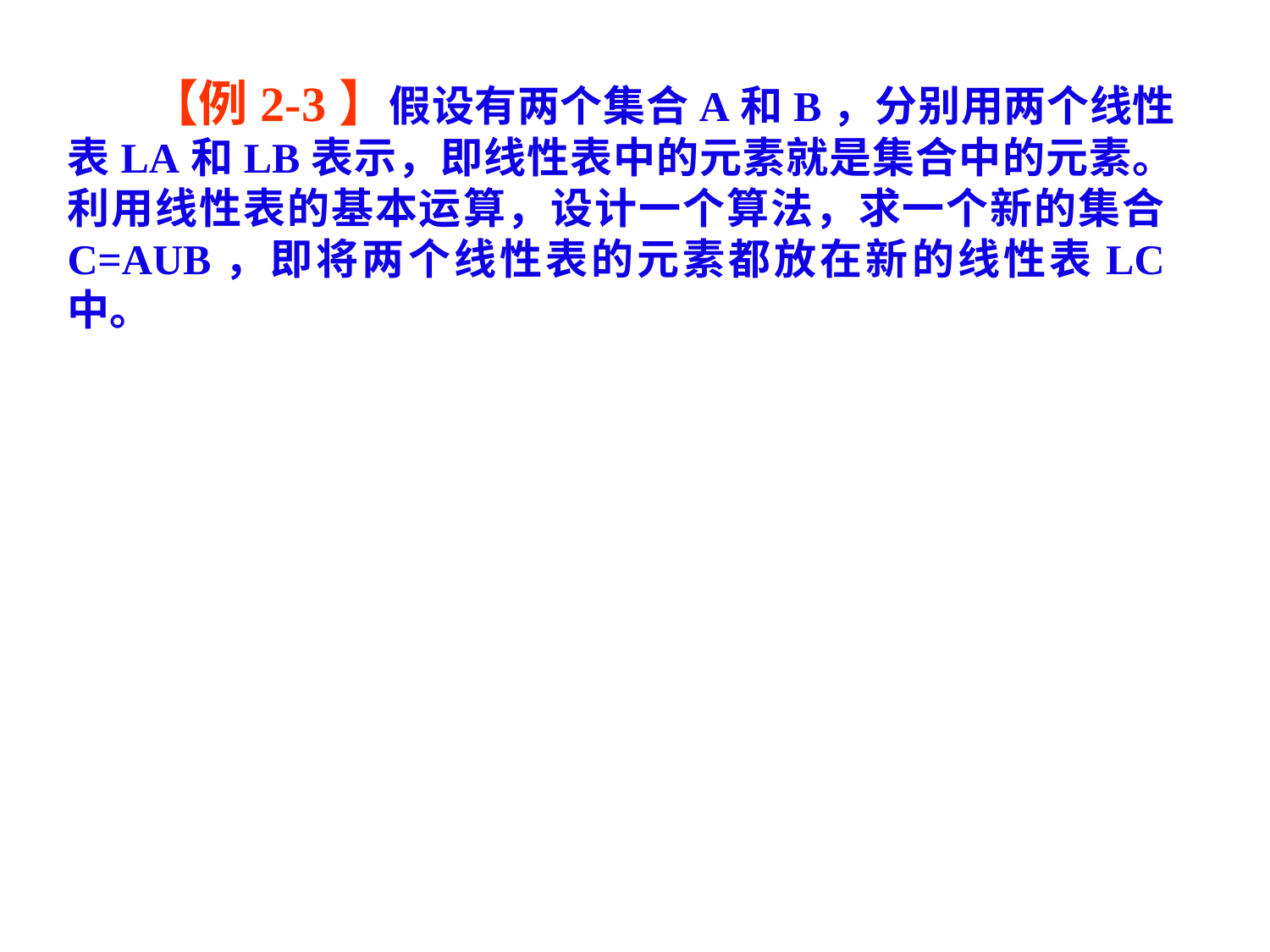

【例2-3】假设有两个集合A和B，分别用两个线性表LA和LB表示，即线性表中的元素就是集合中的元素。利用线性表的基本运算，设计一个算法，求一个新的集合C=AUB，即将两个线性表的元素都放在新的线性表LC中。